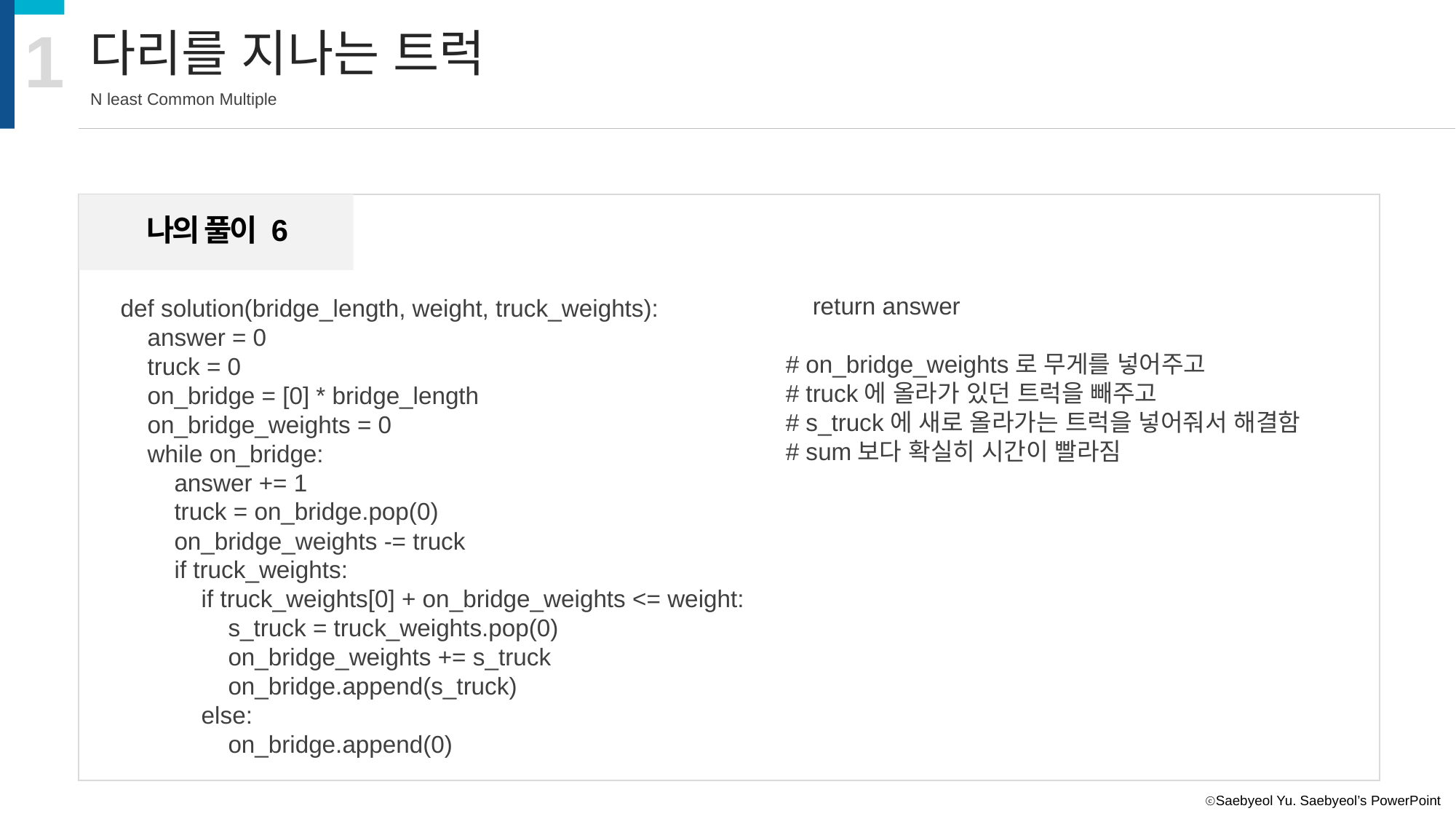

1
다리를 지나는 트럭
N least Common Multiple

나의 풀이 6
    return answer

# on_bridge_weights로 무게를 넣어주고
# truck에 올라가 있던 트럭을 빼주고
# s_truck에 새로 올라가는 트럭을 넣어줘서 해결함
# sum보다 확실히 시간이 빨라짐
def solution(bridge_length, weight, truck_weights):
    answer = 0
    truck = 0
    on_bridge = [0] * bridge_length
    on_bridge_weights = 0
    while on_bridge:
        answer += 1
        truck = on_bridge.pop(0)
        on_bridge_weights -= truck
        if truck_weights:
            if truck_weights[0] + on_bridge_weights <= weight:
                s_truck = truck_weights.pop(0)
                on_bridge_weights += s_truck
                on_bridge.append(s_truck)
            else:
                on_bridge.append(0)